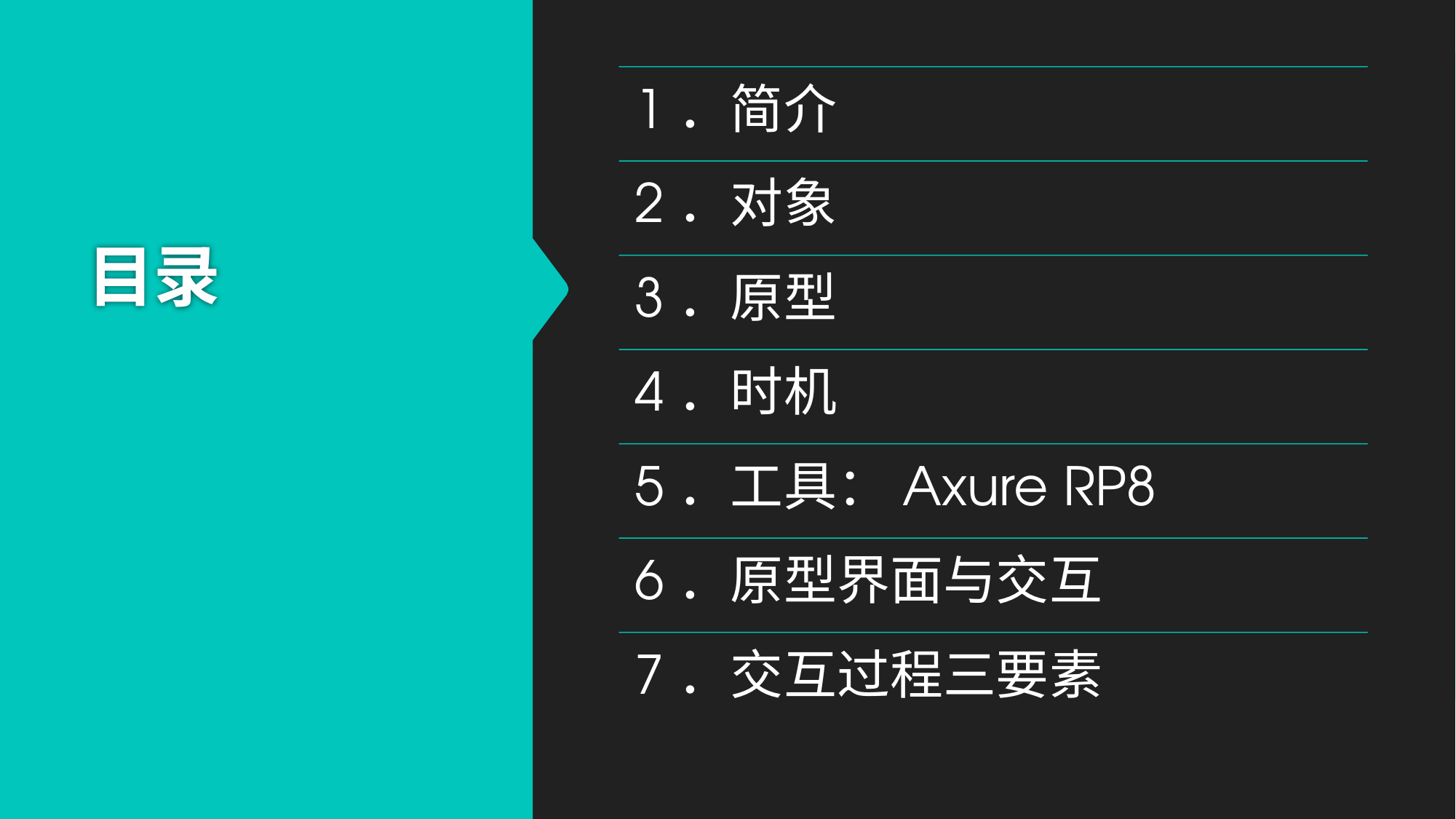

1．简介
2．对象
3．原型
4．时机
5．工具：Axure RP8
6．原型界面与交互
7．交互过程三要素

# 目录